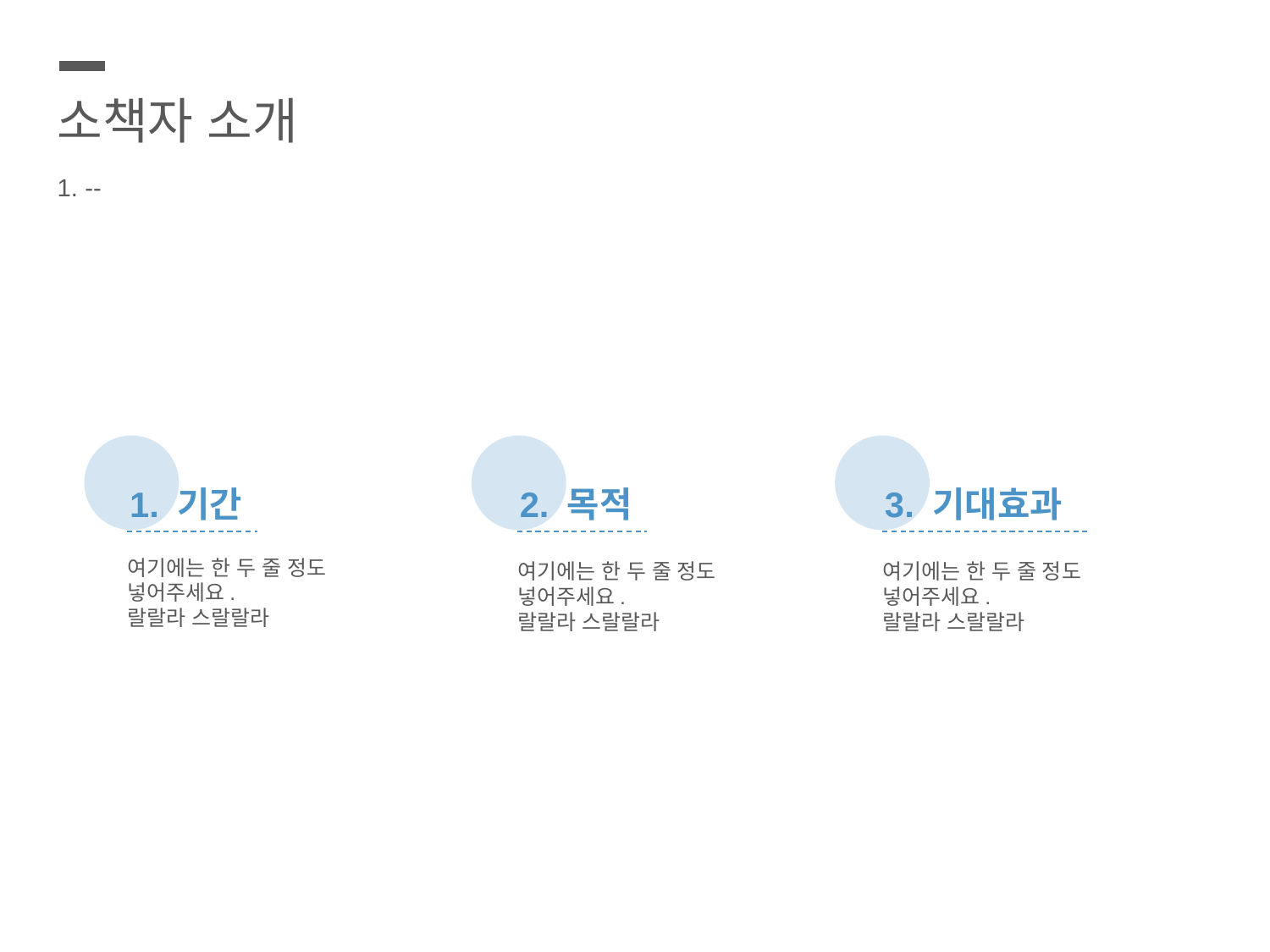

소책자 소개
1. --

1. 기간
2. 목적
3. 기대효과
여기에는 한 두 줄 정도 넣어주세요.
랄랄라 스랄랄라
여기에는 한 두 줄 정도 넣어주세요.
랄랄라 스랄랄라
여기에는 한 두 줄 정도 넣어주세요.
랄랄라 스랄랄라